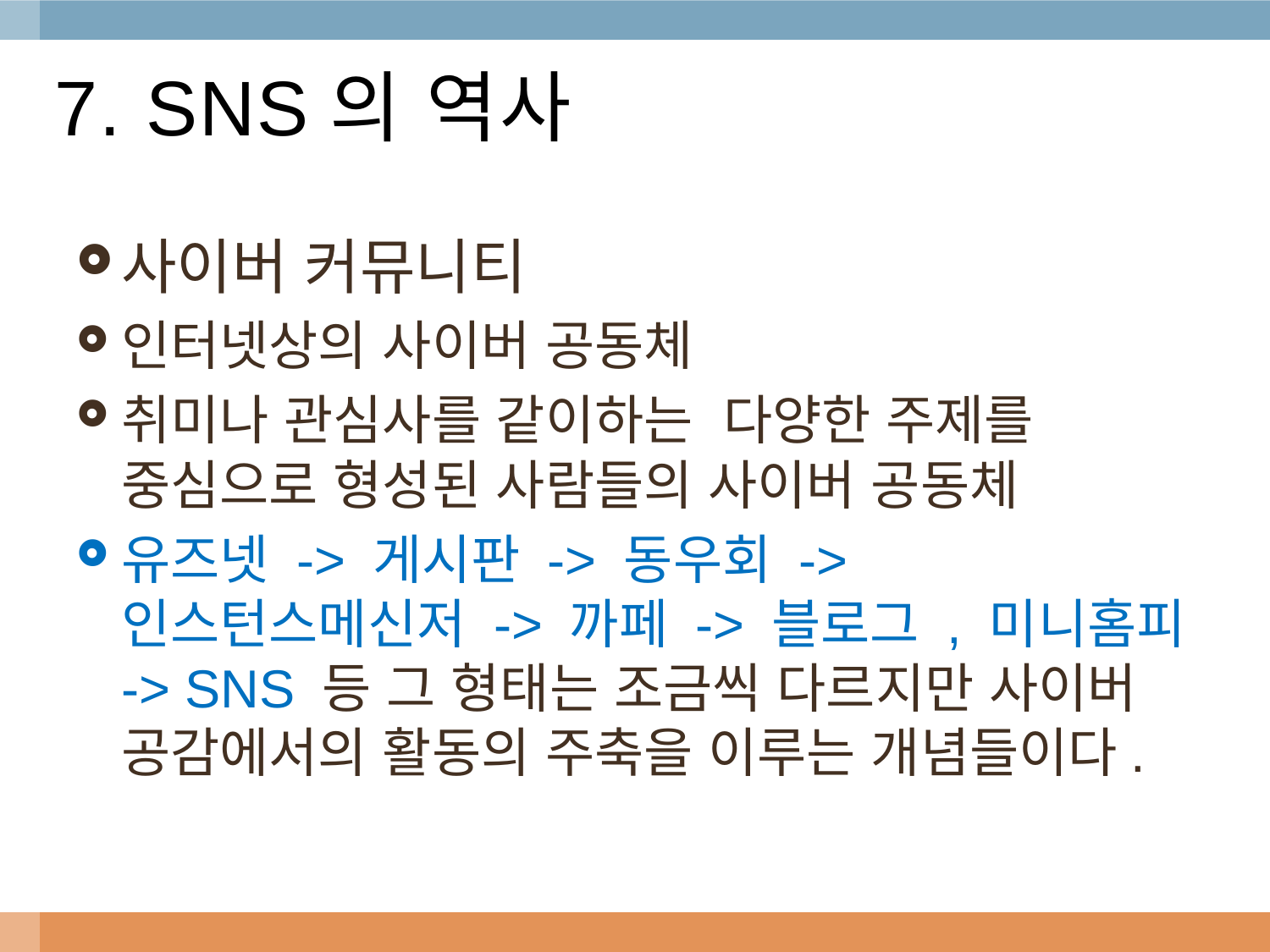

# 7. SNS의 역사
사이버 커뮤니티
인터넷상의 사이버 공동체
취미나 관심사를 같이하는  다양한 주제를 중심으로 형성된 사람들의 사이버 공동체
유즈넷 -> 게시판 -> 동우회 -> 인스턴스메신저 -> 까페 -> 블로그 , 미니홈피 -> SNS 등 그 형태는 조금씩 다르지만 사이버 공감에서의 활동의 주축을 이루는 개념들이다.